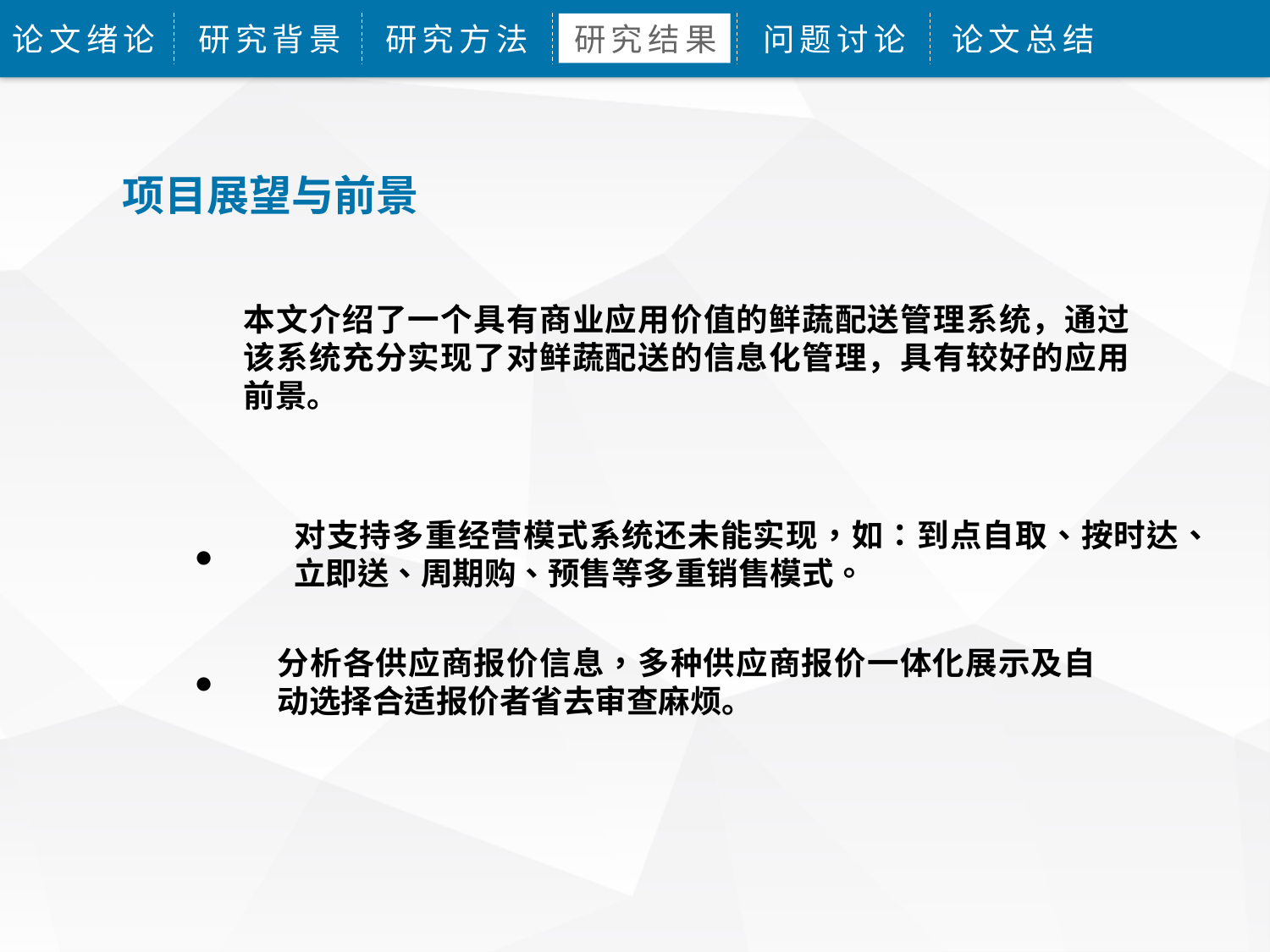

论文绪论
研究背景
研究方法
研究结果
问题讨论
论文总结

项目展望与前景
本文介绍了一个具有商业应用价值的鲜蔬配送管理系统，通过该系统充分实现了对鲜蔬配送的信息化管理，具有较好的应用前景。
对支持多重经营模式系统还未能实现，如：到点自取、按时达、立即送、周期购、预售等多重销售模式。
●
分析各供应商报价信息，多种供应商报价一体化展示及自动选择合适报价者省去审查麻烦。
●